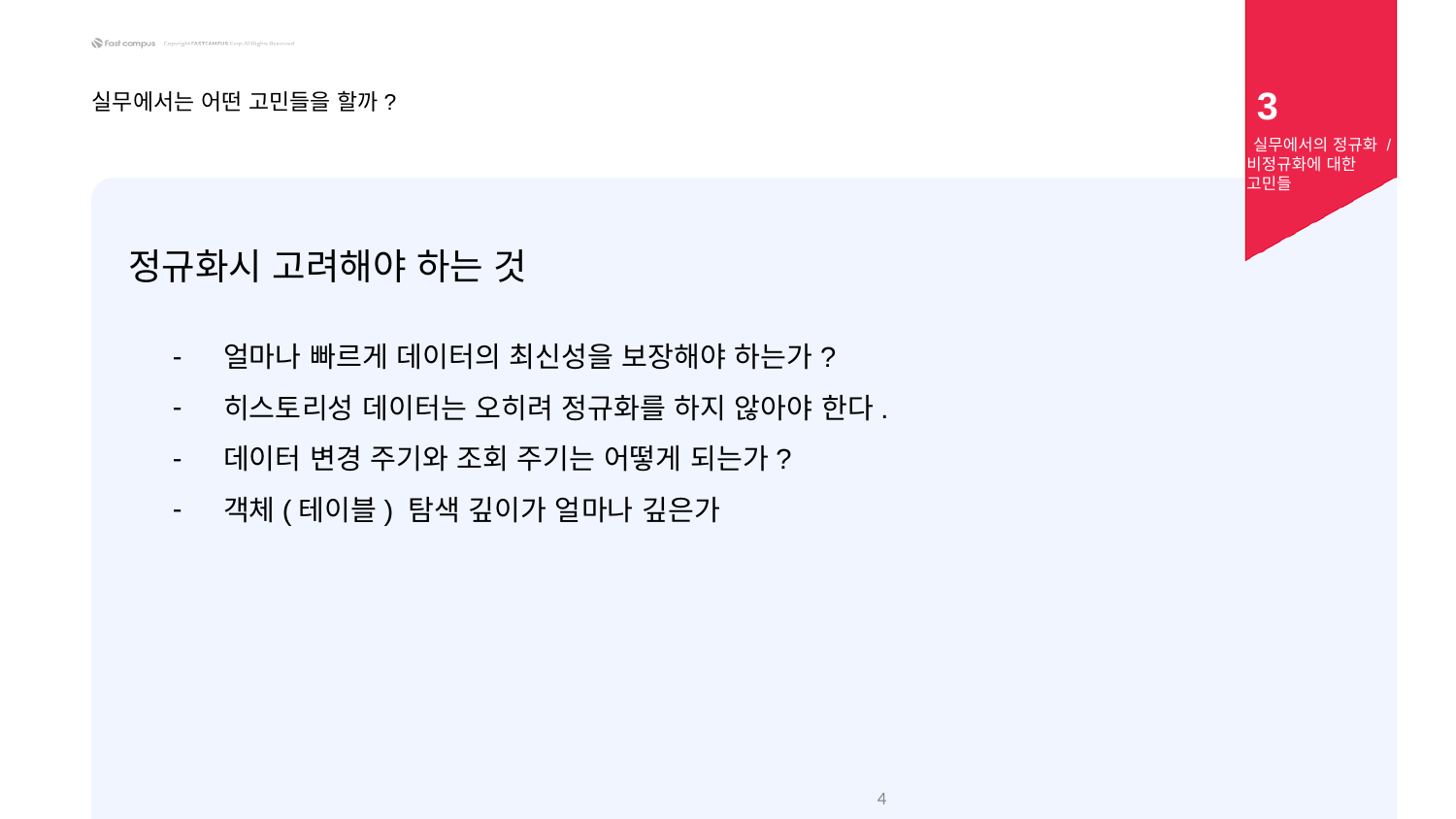

3
실무에서는 어떤 고민들을 할까?
 실무에서의 정규화 / 비정규화에 대한 고민들
정규화시 고려해야 하는 것
얼마나 빠르게 데이터의 최신성을 보장해야 하는가?
히스토리성 데이터는 오히려 정규화를 하지 않아야 한다.
데이터 변경 주기와 조회 주기는 어떻게 되는가?
객체(테이블) 탐색 깊이가 얼마나 깊은가
4